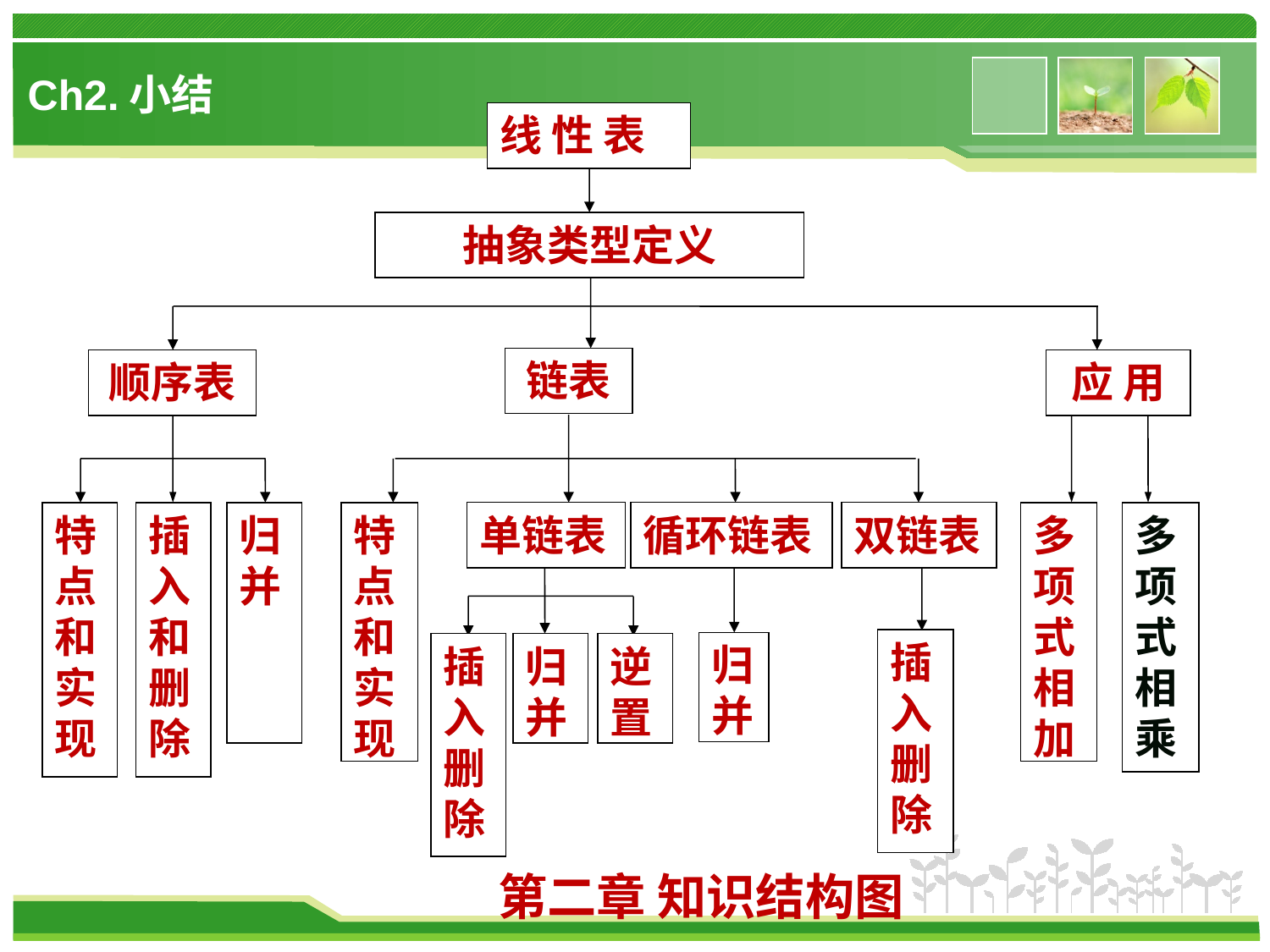

# Ch2.小结
线 性 表

抽象类型定义

链表
顺序表
应 用

特点和实现
插入和删除
归并
特点和实现
单链表
循环链表
双链表
多项式相加
多项式相乘

插入
删除
归并
插入
删除
归并
逆置
第二章 知识结构图
107